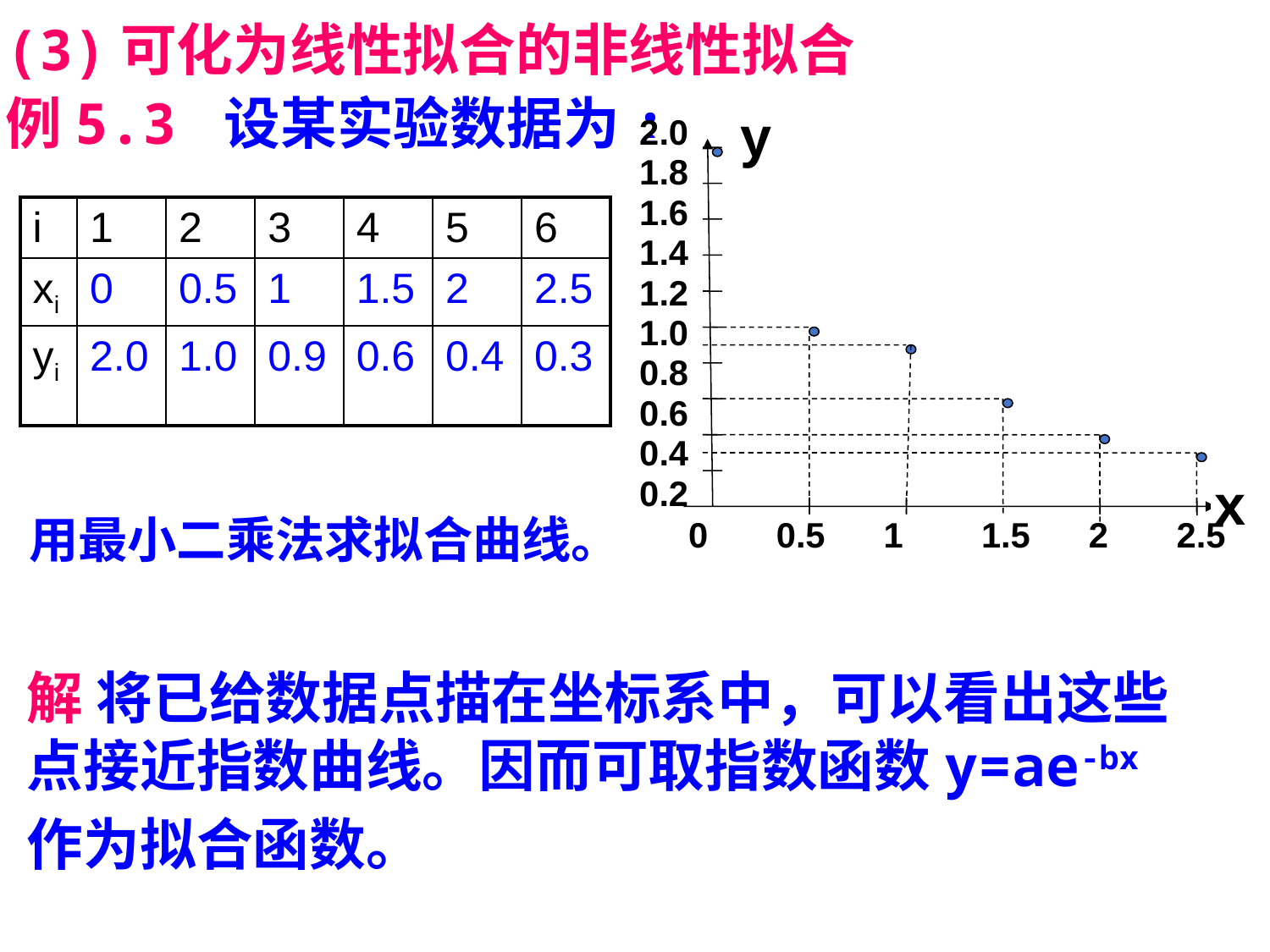

(3)可化为线性拟合的非线性拟合
例5.3 设某实验数据为:
y
2.0
1.8
1.6
1.4
1.2
1.0
0.8
0.6
0.4
0.2

x

0       0.5      1        1.5      2       2.5
| i | 1 | 2 | 3 | 4 | 5 | 6 |
| --- | --- | --- | --- | --- | --- | --- |
| xi | 0 | 0.5 | 1 | 1.5 | 2 | 2.5 |
| yi | 2.0 | 1.0 | 0.9 | 0.6 | 0.4 | 0.3 |
用最小二乘法求拟合曲线。
解 将已给数据点描在坐标系中，可以看出这些点接近指数曲线。因而可取指数函数y=ae-bx
作为拟合函数。